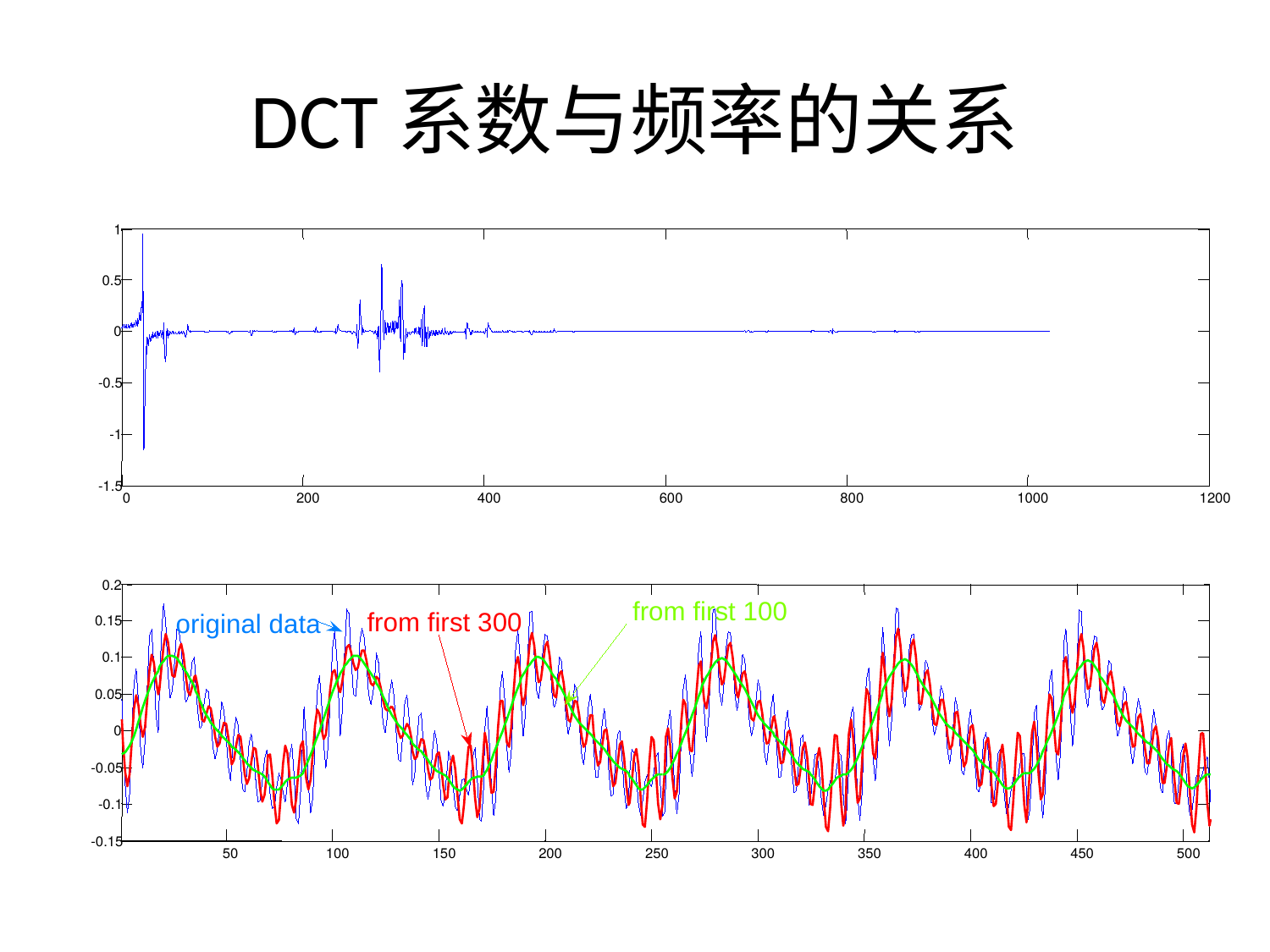

# DCT系数与频率的关系
1

0.5

0

-0.5

-1

-1.5

0
200
400
600
800
1000
1200
0.2

from first 100

from first 300
original data

0.15

0.1

0.05

0

-0.05

-0.1

-0.15

50
100
150
200
250
300
350
400
450
500